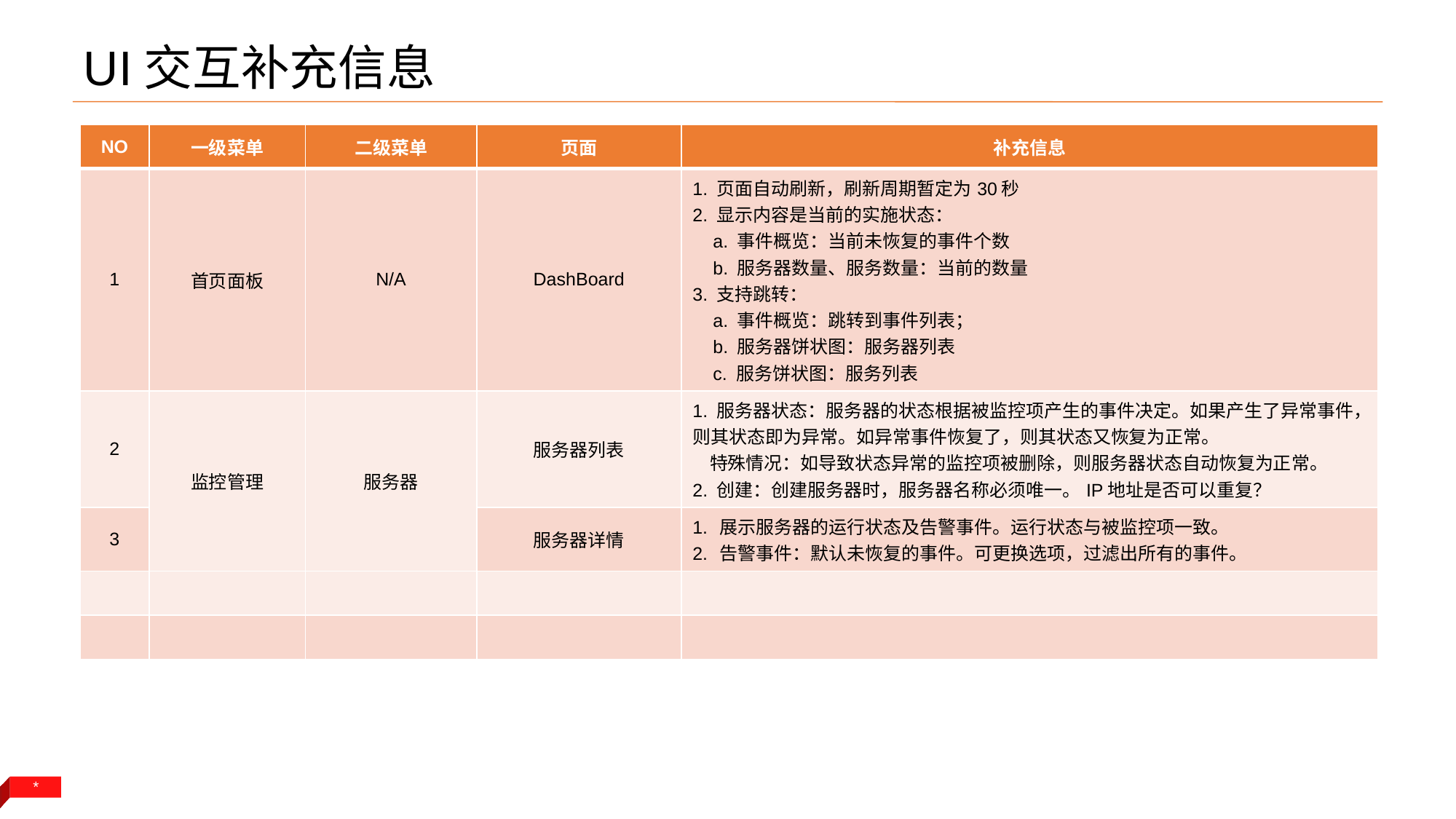

# UI交互补充信息

| NO | 一级菜单 | 二级菜单 | 页面 | 补充信息 |
| --- | --- | --- | --- | --- |
| 1 | 首页面板 | N/A | DashBoard | 1. 页面自动刷新，刷新周期暂定为30秒 2. 显示内容是当前的实施状态： a. 事件概览：当前未恢复的事件个数 b. 服务器数量、服务数量：当前的数量 3. 支持跳转： a. 事件概览：跳转到事件列表； b. 服务器饼状图：服务器列表 c. 服务饼状图：服务列表 |
| 2 | 监控管理 | 服务器 | 服务器列表 | 1. 服务器状态：服务器的状态根据被监控项产生的事件决定。如果产生了异常事件，则其状态即为异常。如异常事件恢复了，则其状态又恢复为正常。 特殊情况：如导致状态异常的监控项被删除，则服务器状态自动恢复为正常。 2. 创建：创建服务器时，服务器名称必须唯一。IP地址是否可以重复？ |
| 3 |  |  | 服务器详情 | 展示服务器的运行状态及告警事件。运行状态与被监控项一致。 告警事件：默认未恢复的事件。可更换选项，过滤出所有的事件。 |
|  |  |  |  |  |
|  |  |  |  |  |
*